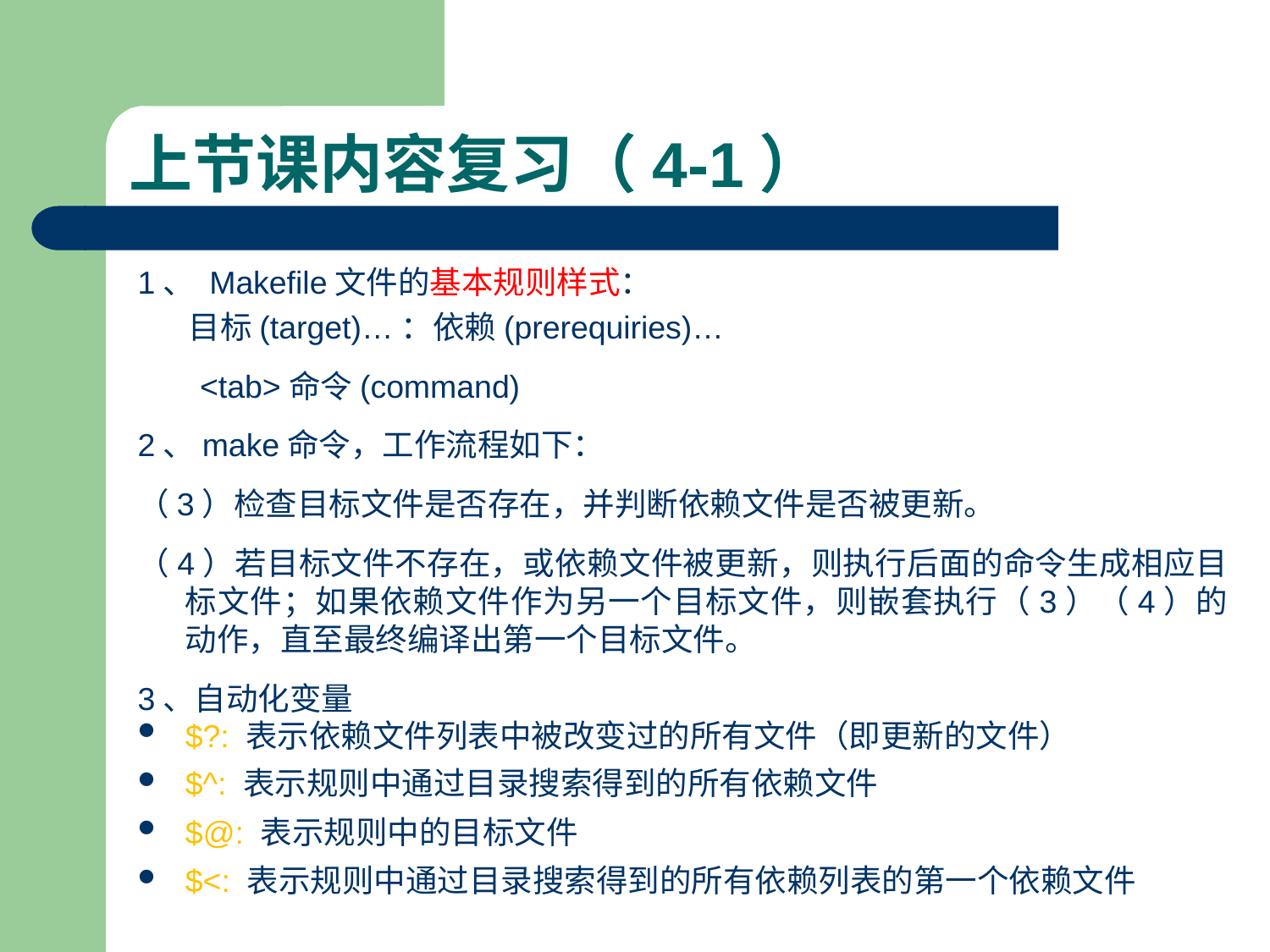

# 上节课内容复习（4-1）
1、 Makefile文件的基本规则样式：
      目标(target)…：依赖(prerequiries)…
       <tab>命令(command)
2、make命令，工作流程如下：
（3）检查目标文件是否存在，并判断依赖文件是否被更新。
（4）若目标文件不存在，或依赖文件被更新，则执行后面的命令生成相应目标文件；如果依赖文件作为另一个目标文件，则嵌套执行（3）（4）的动作，直至最终编译出第一个目标文件。
3、自动化变量
$?: 表示依赖文件列表中被改变过的所有文件（即更新的文件）
$^: 表示规则中通过目录搜索得到的所有依赖文件
$@: 表示规则中的目标文件
$<: 表示规则中通过目录搜索得到的所有依赖列表的第一个依赖文件